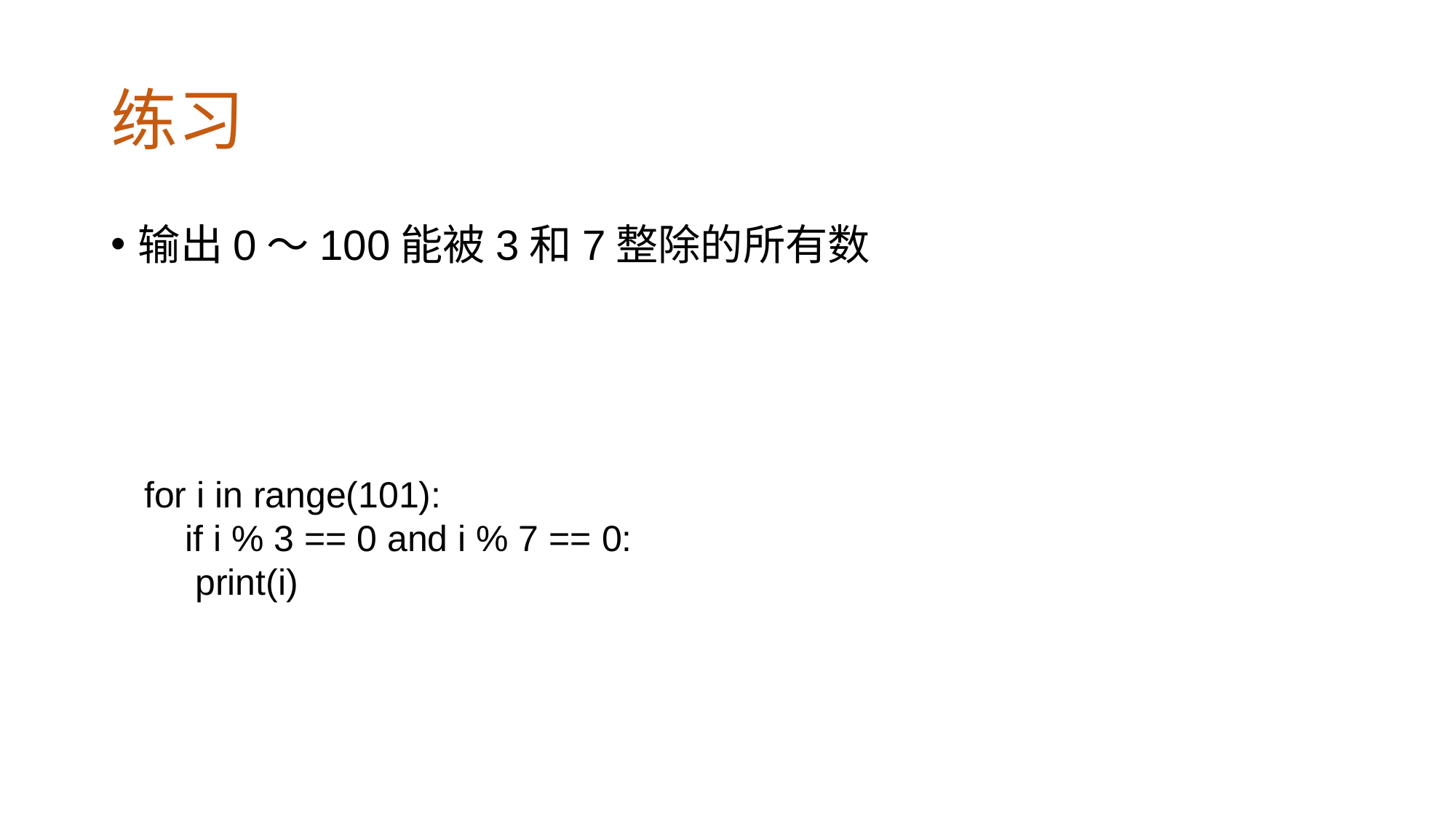

# 练习
输出0～100能被3和7整除的所有数

for i in range(101):
    if i % 3 == 0 and i % 7 == 0:
     print(i)